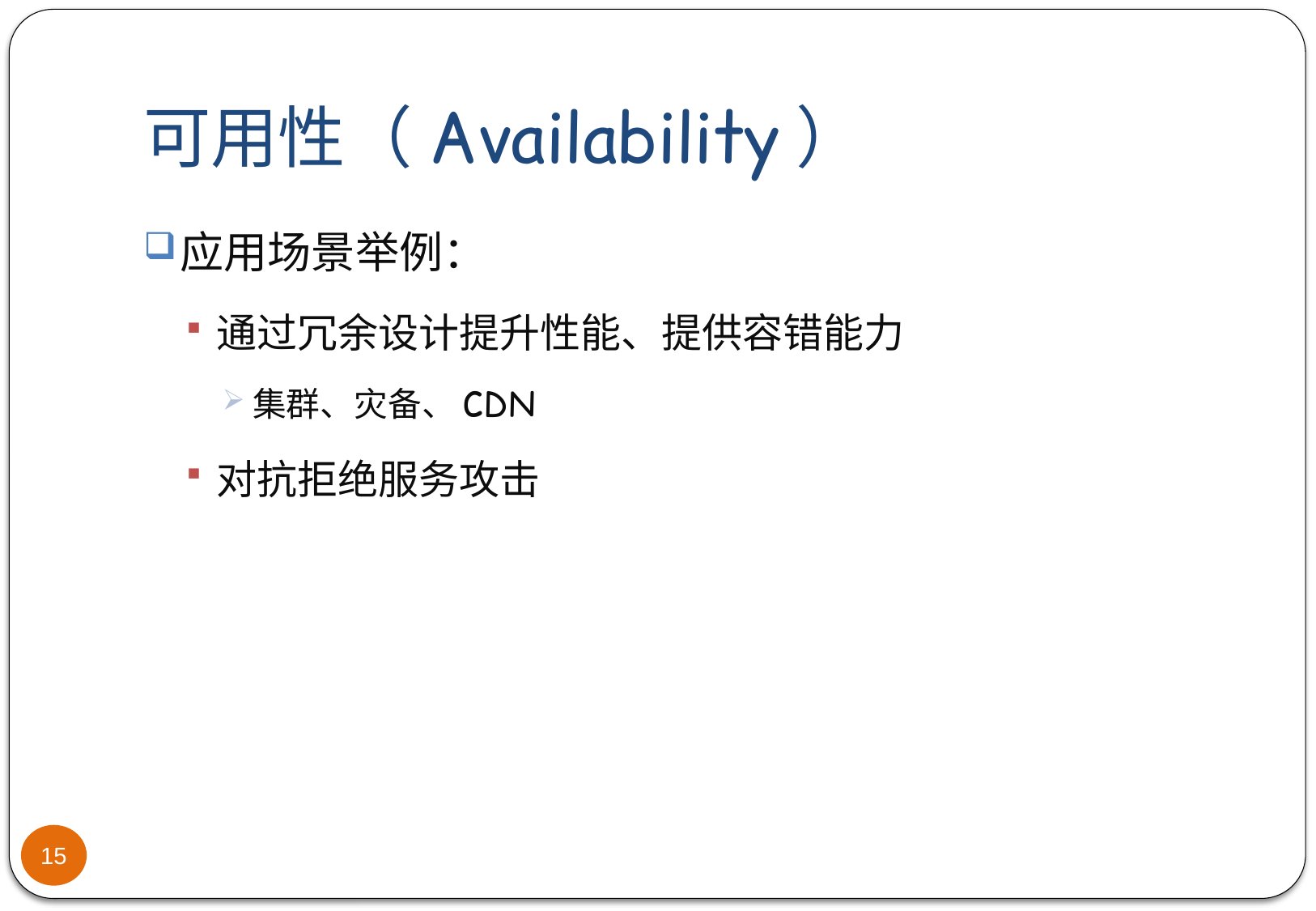

# 可用性（Availability）
应用场景举例：
通过冗余设计提升性能、提供容错能力
集群、灾备、CDN
对抗拒绝服务攻击
15